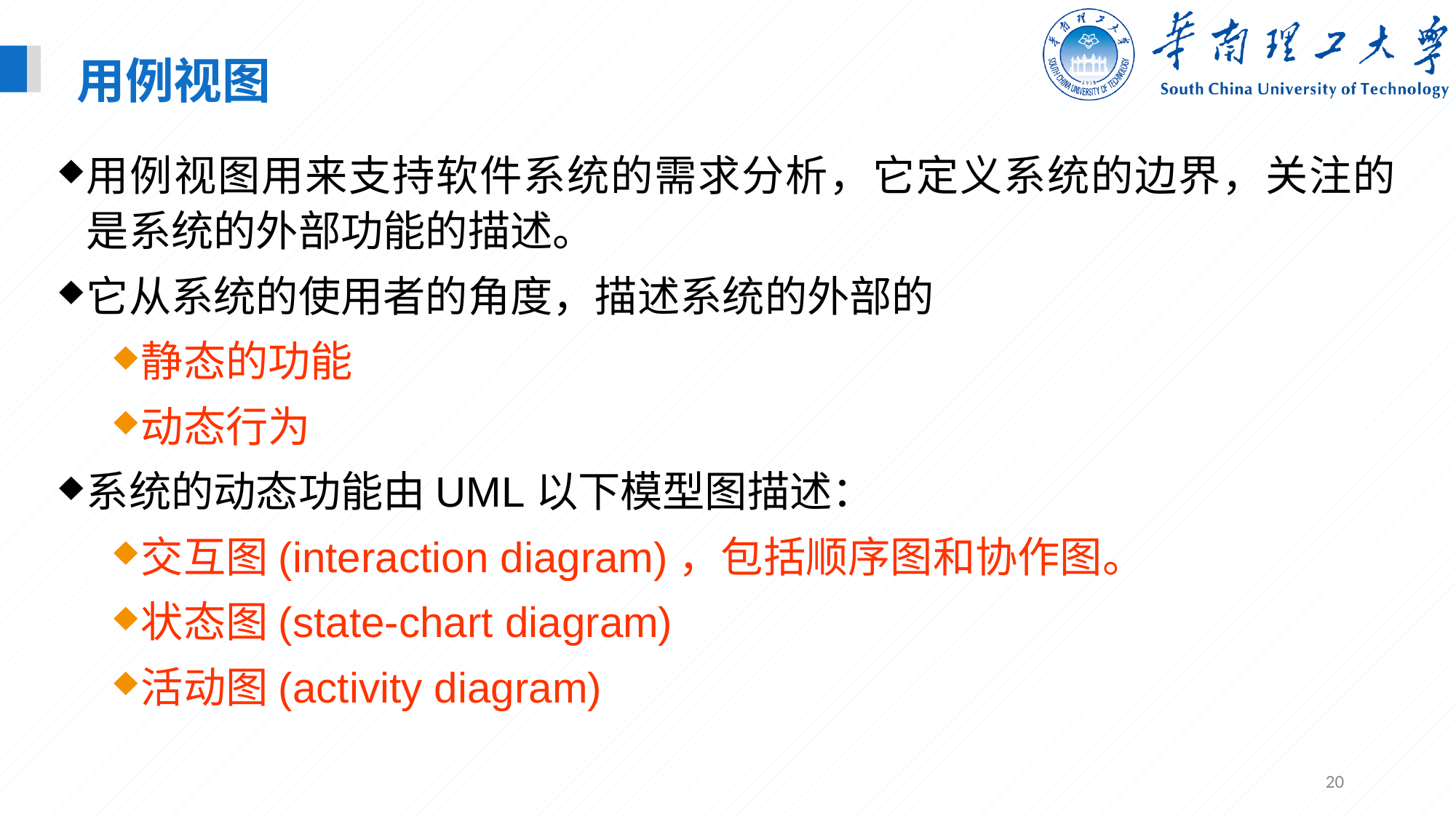

用例视图
用例视图用来支持软件系统的需求分析，它定义系统的边界，关注的是系统的外部功能的描述。
它从系统的使用者的角度，描述系统的外部的
静态的功能
动态行为
系统的动态功能由UML以下模型图描述：
交互图(interaction diagram)，包括顺序图和协作图。
状态图(state-chart diagram)
活动图(activity diagram)
20